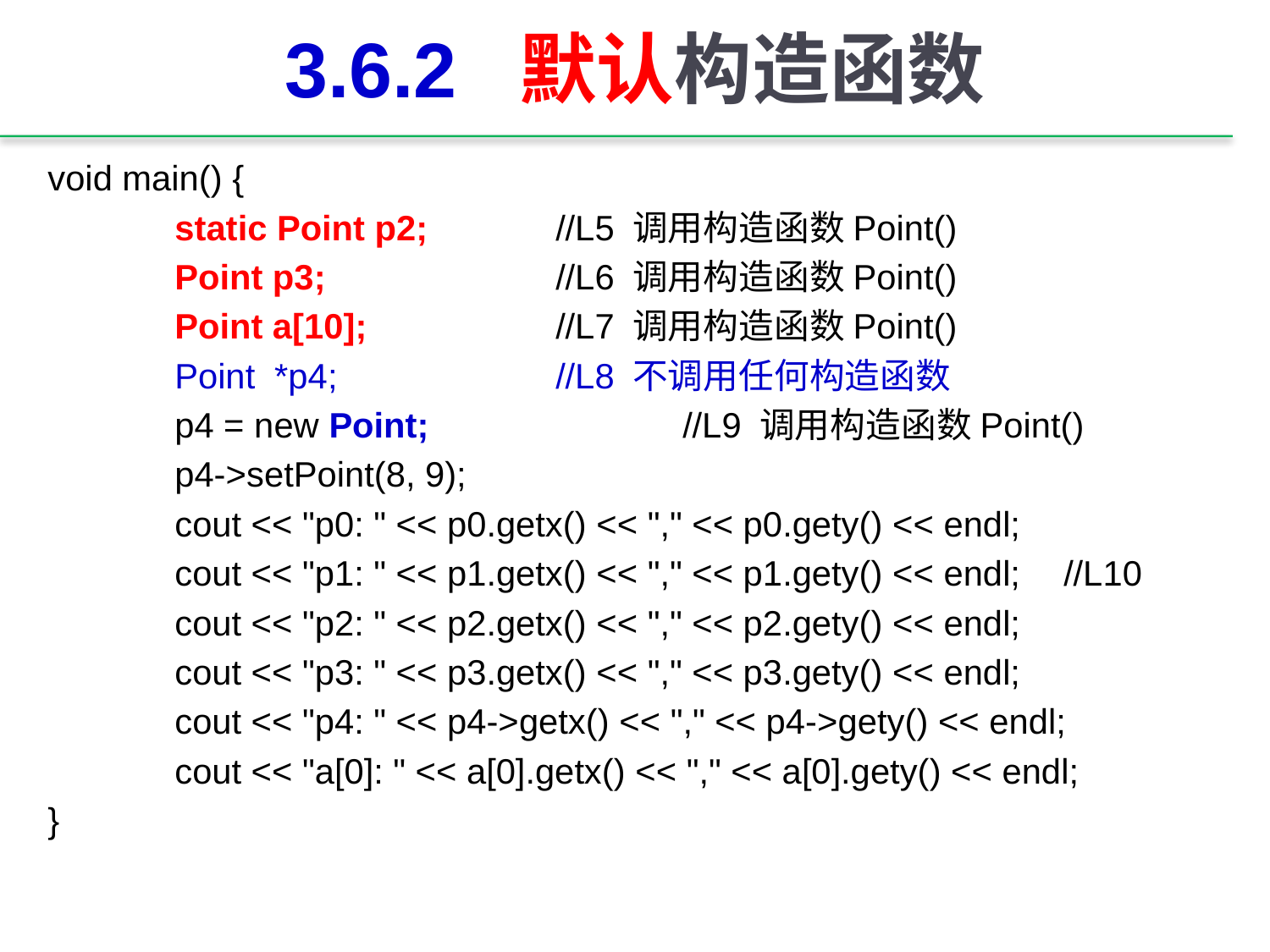

# 3.6.2  默认构造函数
void main() {
	static Point p2;		//L5 调用构造函数Point()
	Point p3;		//L6 调用构造函数Point()
	Point a[10];		//L7 调用构造函数Point()
	Point  *p4;		//L8 不调用任何构造函数
	p4 = new Point;		//L9 调用构造函数Point()
	p4->setPoint(8, 9);
	cout << "p0: " << p0.getx() << "," << p0.gety() << endl;
	cout << "p1: " << p1.getx() << "," << p1.gety() << endl; 	//L10
	cout << "p2: " << p2.getx() << "," << p2.gety() << endl;
	cout << "p3: " << p3.getx() << "," << p3.gety() << endl;
	cout << "p4: " << p4->getx() << "," << p4->gety() << endl;
	cout << "a[0]: " << a[0].getx() << "," << a[0].gety() << endl;
}